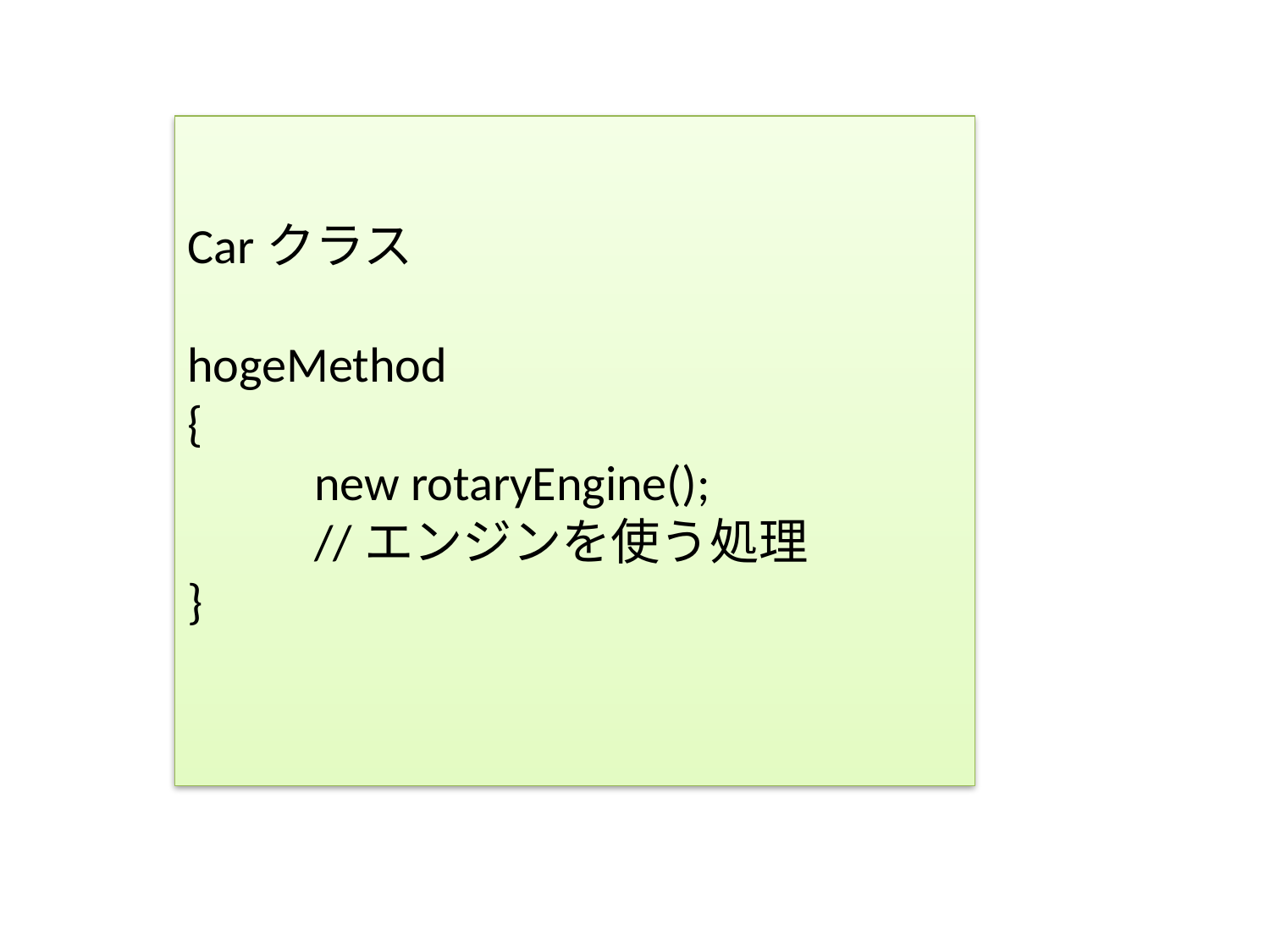

Carクラス

hogeMethod
{
	new rotaryEngine();
	//エンジンを使う処理
}